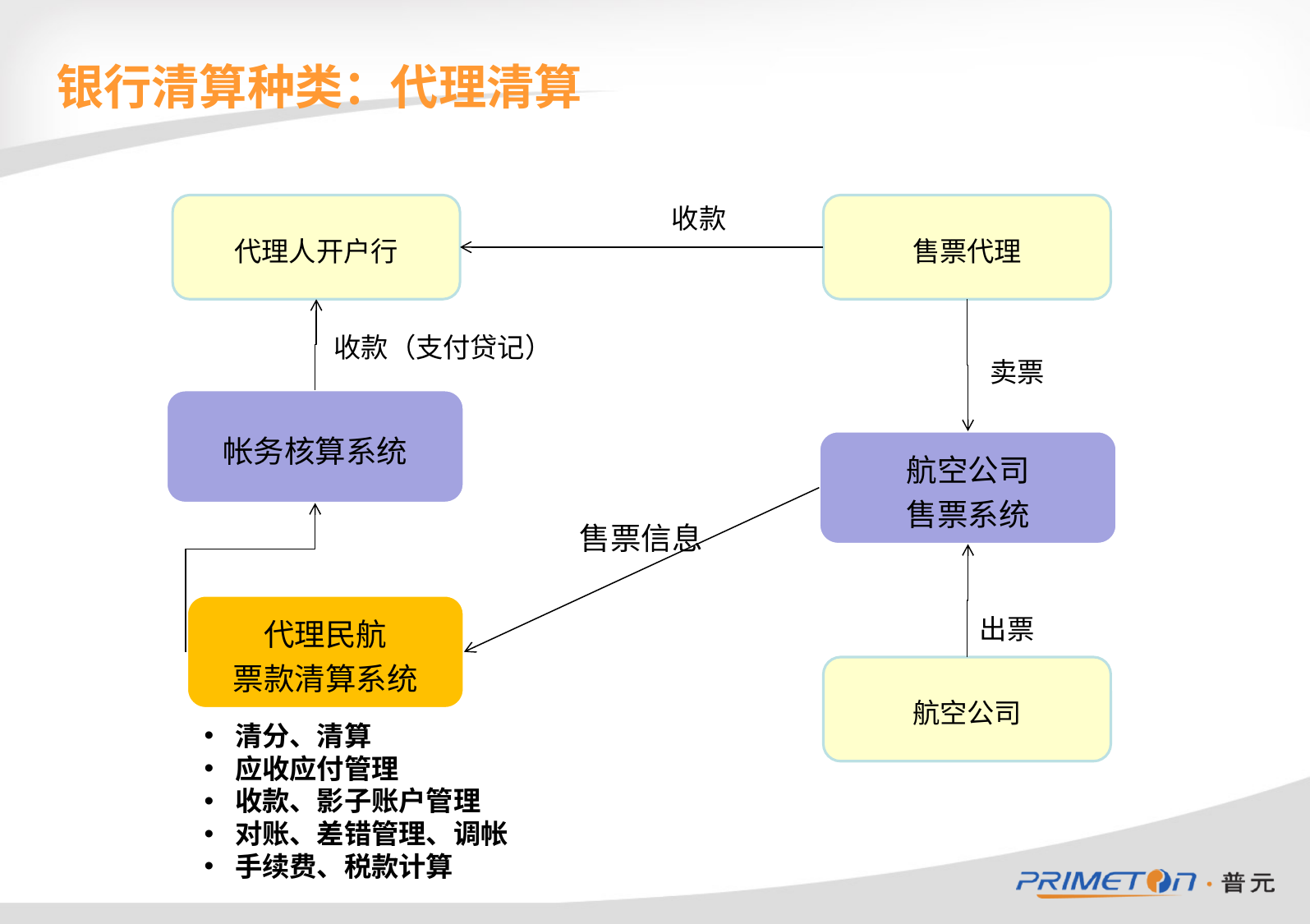

# 银行清算种类：代理清算
代理人开户行
收款
售票代理
收款（支付贷记）
卖票
帐务核算系统
航空公司
售票系统
售票信息
代理民航
票款清算系统
出票
航空公司
清分、清算
应收应付管理
收款、影子账户管理
对账、差错管理、调帐
手续费、税款计算